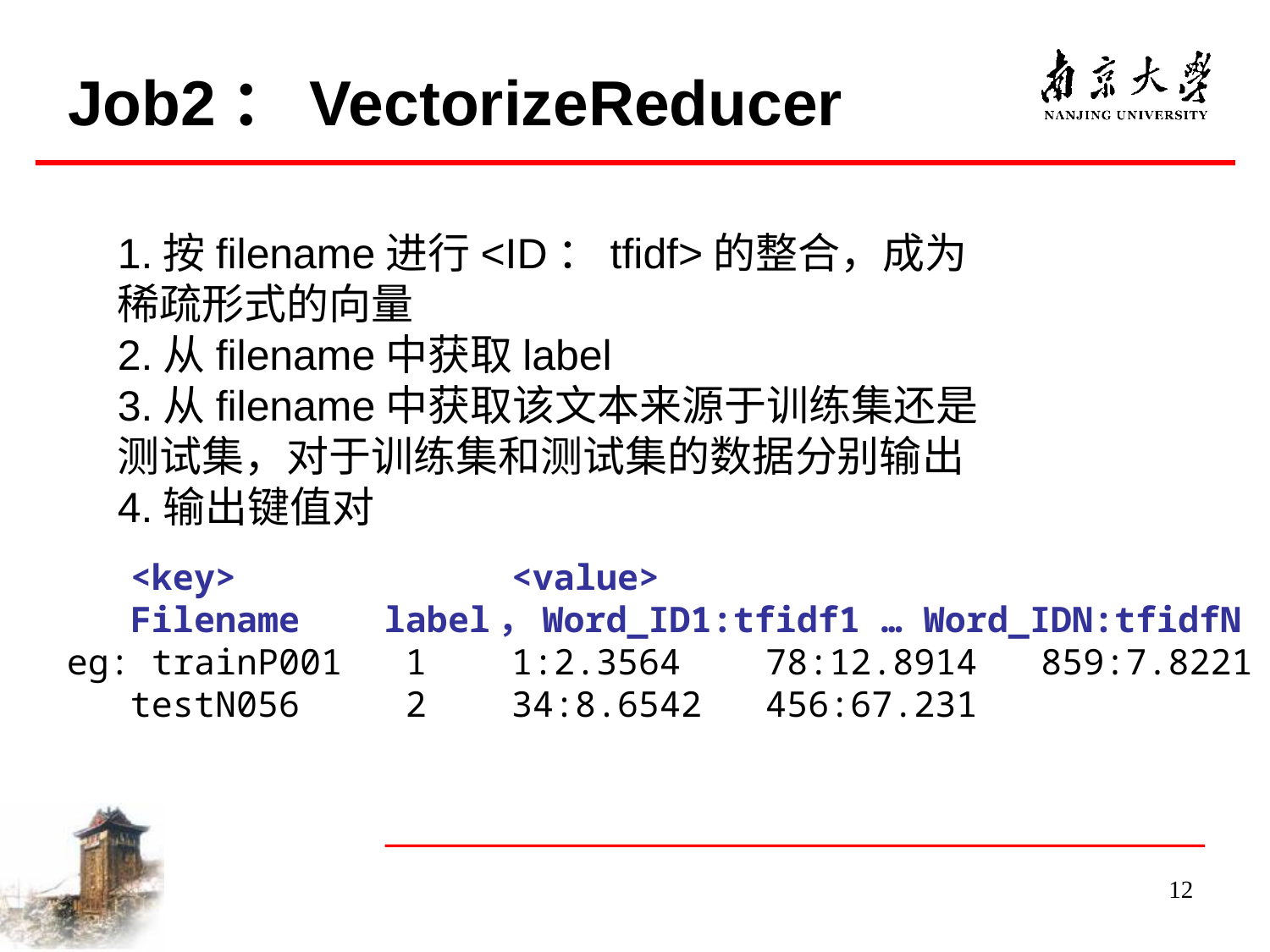

Job2：VectorizeReducer
1.按filename进行<ID：tfidf>的整合，成为稀疏形式的向量
2.从filename中获取label
3.从filename中获取该文本来源于训练集还是测试集，对于训练集和测试集的数据分别输出
4.输出键值对

	<key> 		<value>
	Filename	label，Word_ID1:tfidf1 … Word_IDN:tfidfN
   eg: trainP001	 1    1:2.3564    78:12.8914   859:7.8221
	testN056	 2    34:8.6542   456:67.231

12